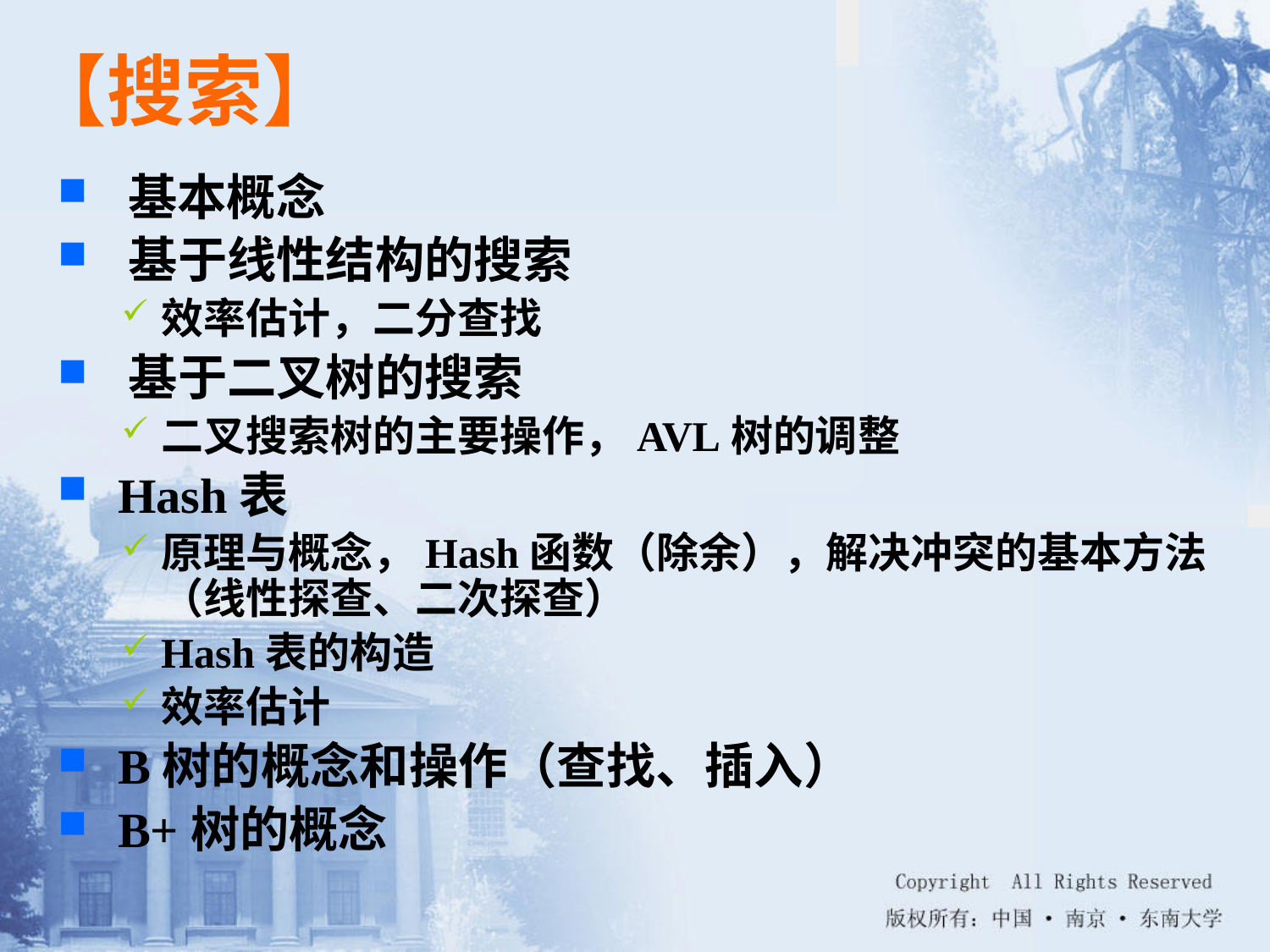

【搜索】
 基本概念
 基于线性结构的搜索
效率估计，二分查找
 基于二叉树的搜索
二叉搜索树的主要操作，AVL树的调整
 Hash表
原理与概念，Hash函数（除余），解决冲突的基本方法（线性探查、二次探查）
Hash表的构造
效率估计
 B树的概念和操作（查找、插入）
 B+树的概念